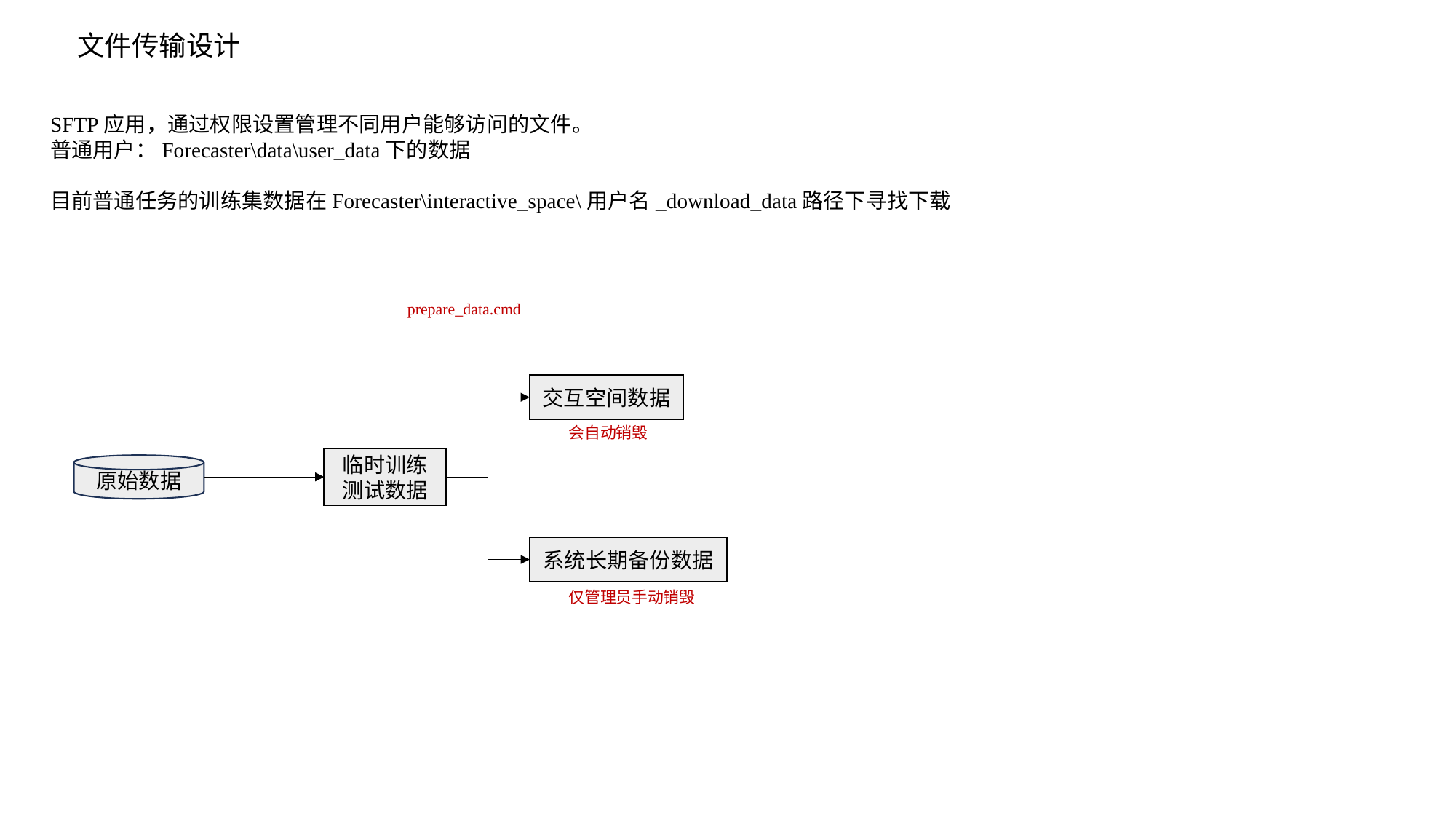

文件传输设计
SFTP应用，通过权限设置管理不同用户能够访问的文件。
普通用户：Forecaster\data\user_data下的数据

目前普通任务的训练集数据在Forecaster\interactive_space\用户名_download_data路径下寻找下载

prepare_data.cmd
交互空间数据
会自动销毁
临时训练测试数据
原始数据
系统长期备份数据
仅管理员手动销毁